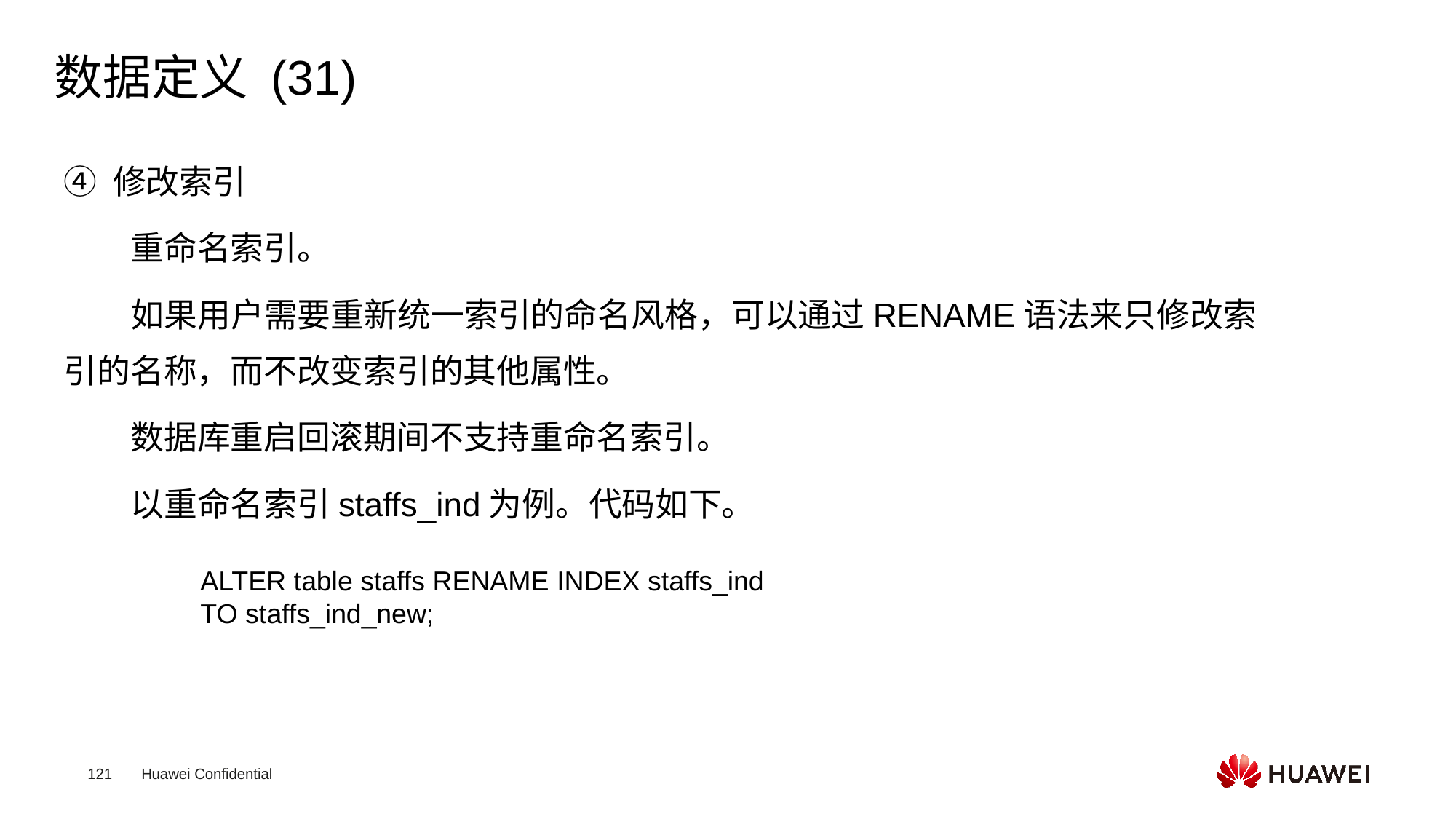

# 数据定义 (31)
④ 修改索引
重命名索引。
如果用户需要重新统一索引的命名风格，可以通过RENAME语法来只修改索引的名称，而不改变索引的其他属性。
数据库重启回滚期间不支持重命名索引。
以重命名索引staffs_ind为例。代码如下。
ALTER table staffs RENAME INDEX staffs_ind TO staffs_ind_new;